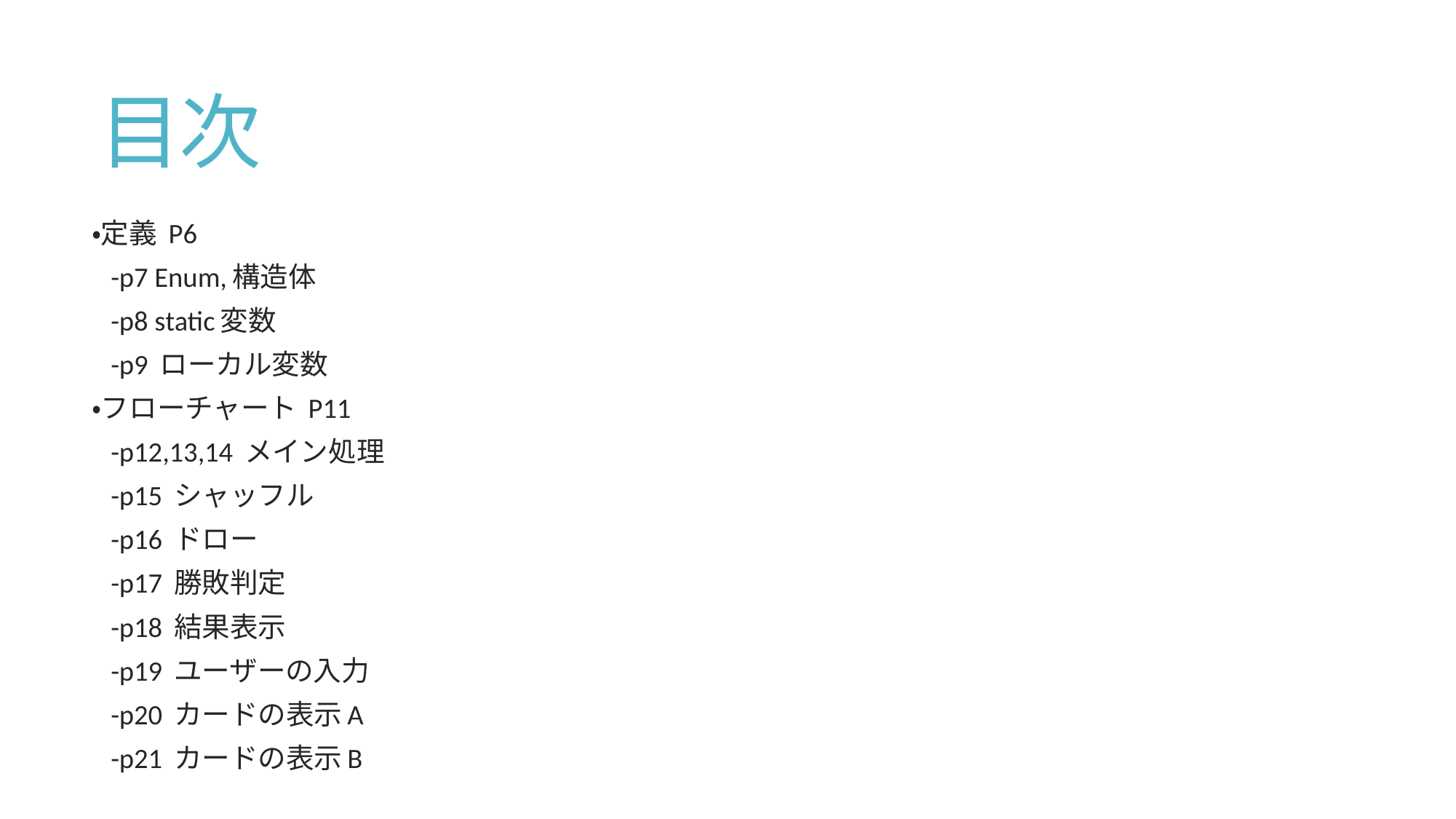

# 目次

・定義 P6
   -p7 Enum,構造体
   -p8 static変数
   -p9 ローカル変数
・フローチャート P11
   -p12,13,14 メイン処理
   -p15 シャッフル
   -p16 ドロー
   -p17 勝敗判定
   -p18 結果表示
   -p19 ユーザーの入力
   -p20 カードの表示A
   -p21 カードの表示B